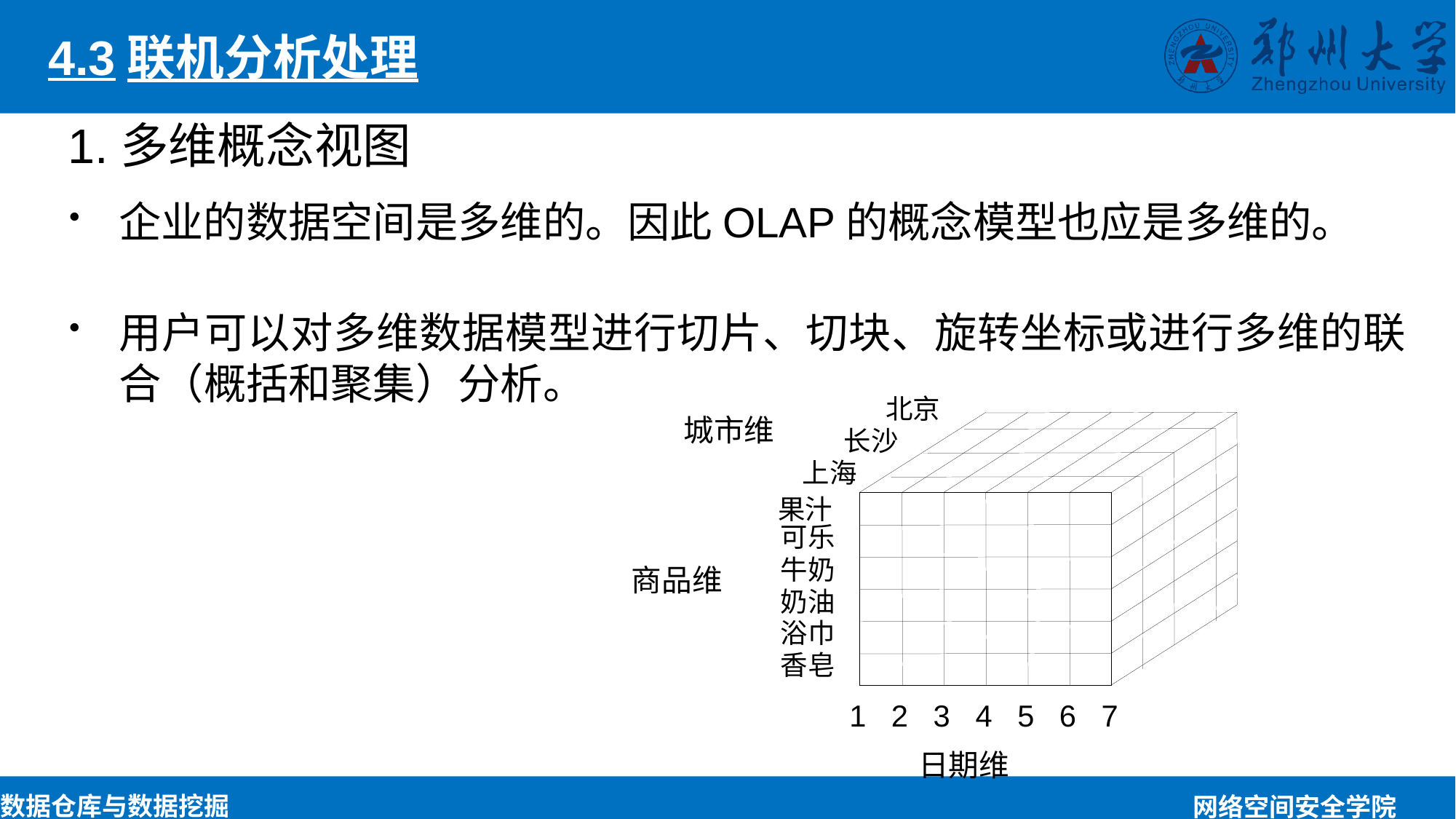

4.3联机分析处理
1.多维概念视图
企业的数据空间是多维的。因此OLAP的概念模型也应是多维的。
用户可以对多维数据模型进行切片、切块、旋转坐标或进行多维的联合（概括和聚集）分析。

北京
城市维

长沙

上海

果汁

可乐

牛奶

商品维

奶油

浴巾

香皂

1   2   3   4   5   6   7
日期维